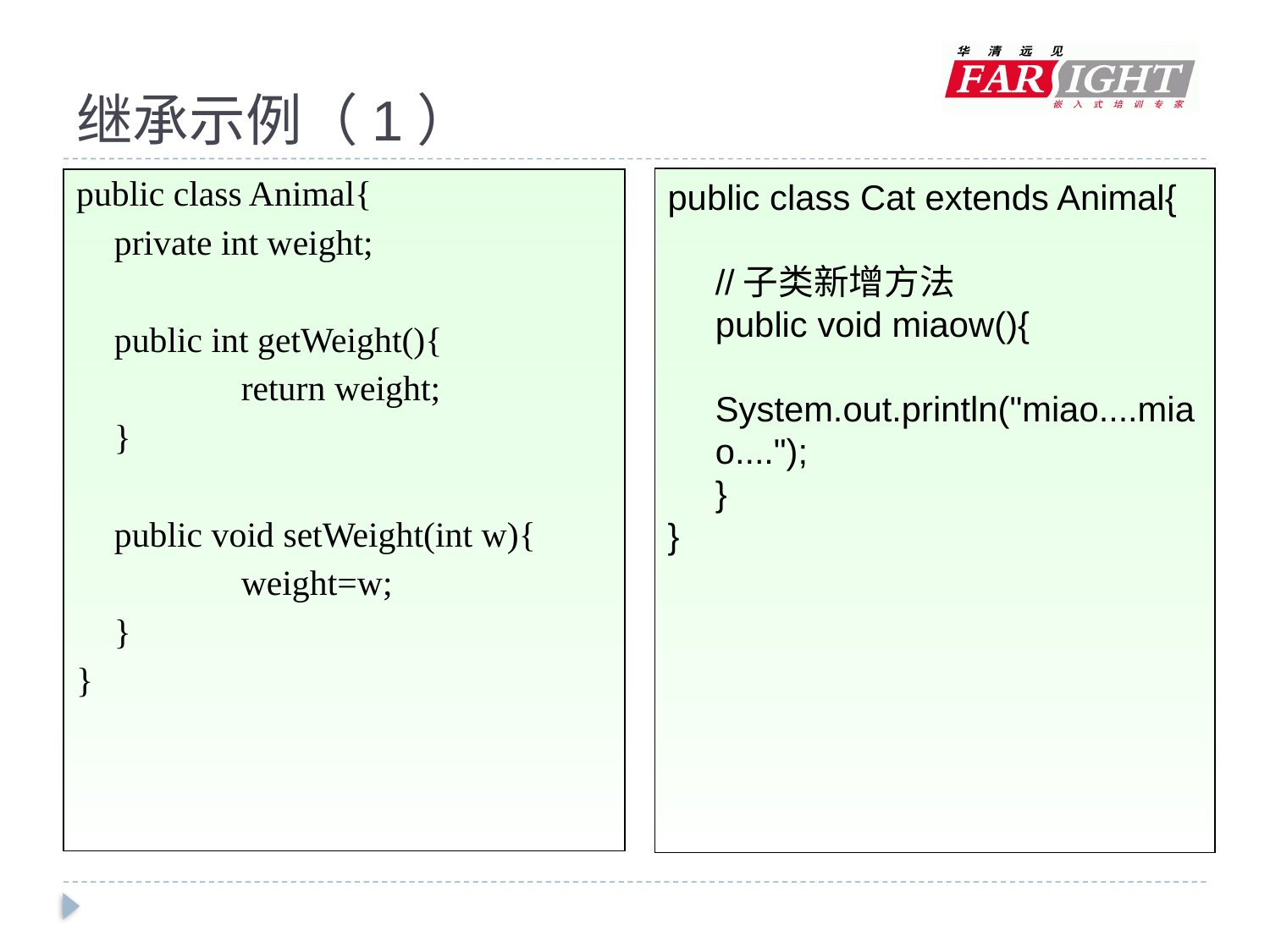

# 继承示例（1）
public class Cat extends Animal{
	//子类新增方法
	public void miaow(){		System.out.println("miao....miao....");
	}
}
public class Animal{
	private int weight;

	public int getWeight(){
		return weight;
	}

	public void setWeight(int w){
		weight=w;
	}
}